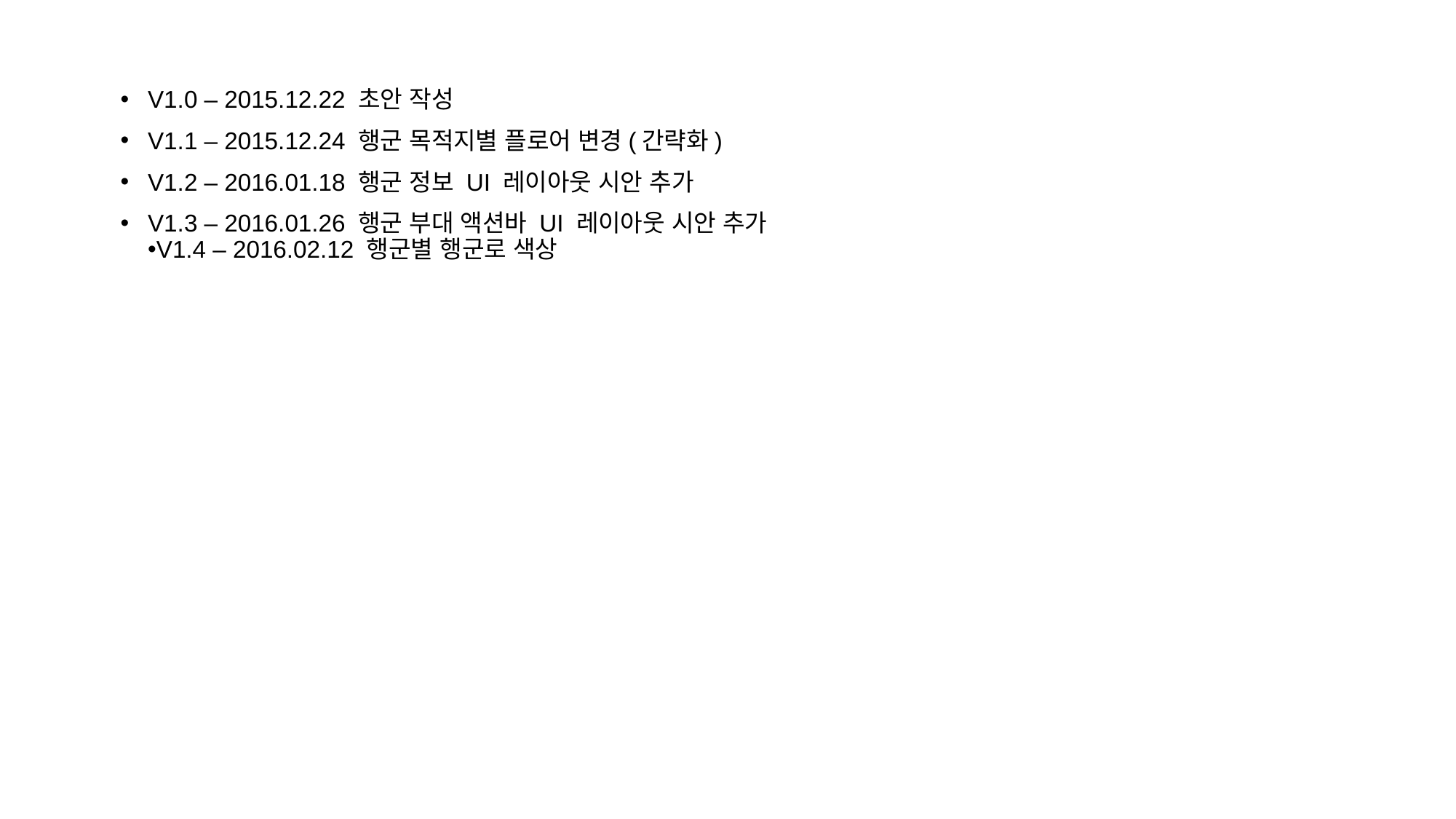

V1.0 – 2015.12.22 초안 작성
V1.1 – 2015.12.24 행군 목적지별 플로어 변경(간략화)
V1.2 – 2016.01.18 행군 정보 UI 레이아웃 시안 추가
V1.3 – 2016.01.26 행군 부대 액션바 UI 레이아웃 시안 추가
V1.4 – 2016.02.12 행군별 행군로 색상